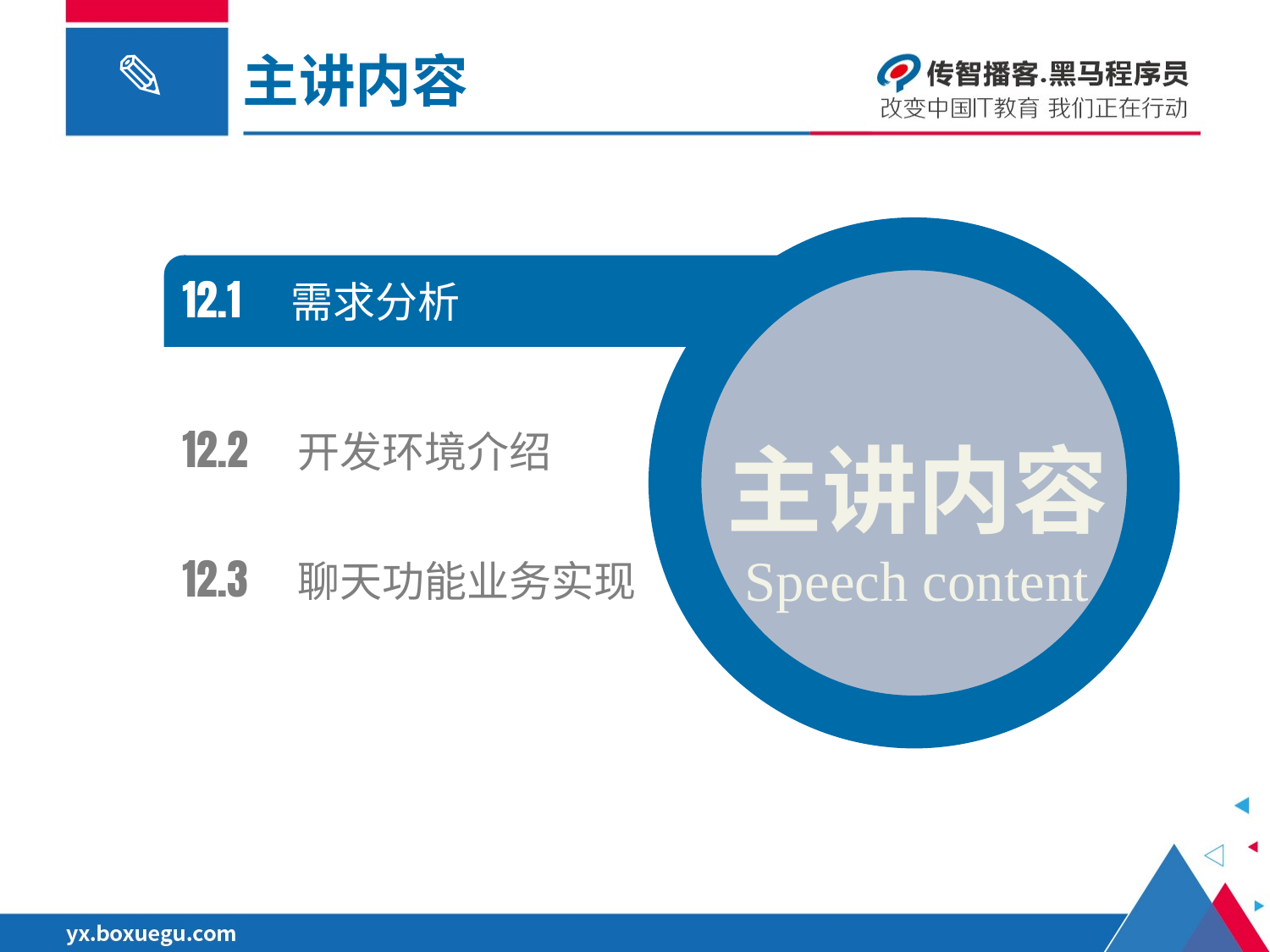

主讲内容

12.1    需求分析
主讲内容
Speech content
12.2    开发环境介绍
12.3    聊天功能业务实现